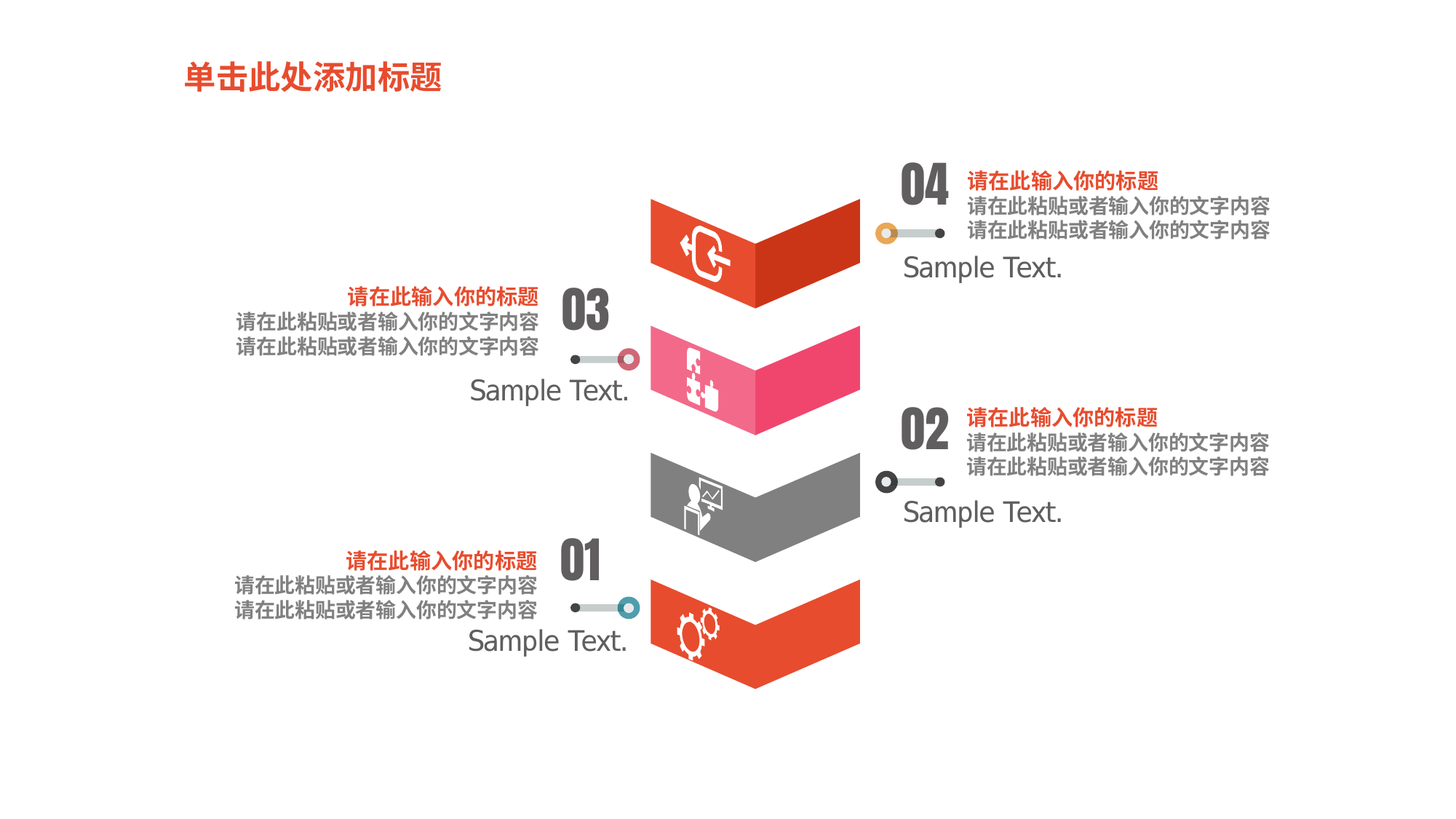

单击此处添加标题
04

Sample Text.
请在此输入你的标题
请在此粘贴或者输入你的文字内容
请在此粘贴或者输入你的文字内容
03

Sample Text.
请在此输入你的标题
请在此粘贴或者输入你的文字内容
请在此粘贴或者输入你的文字内容
02

Sample Text.
请在此输入你的标题
请在此粘贴或者输入你的文字内容
请在此粘贴或者输入你的文字内容
01

Sample Text.
请在此输入你的标题
请在此粘贴或者输入你的文字内容
请在此粘贴或者输入你的文字内容
2018/1/24